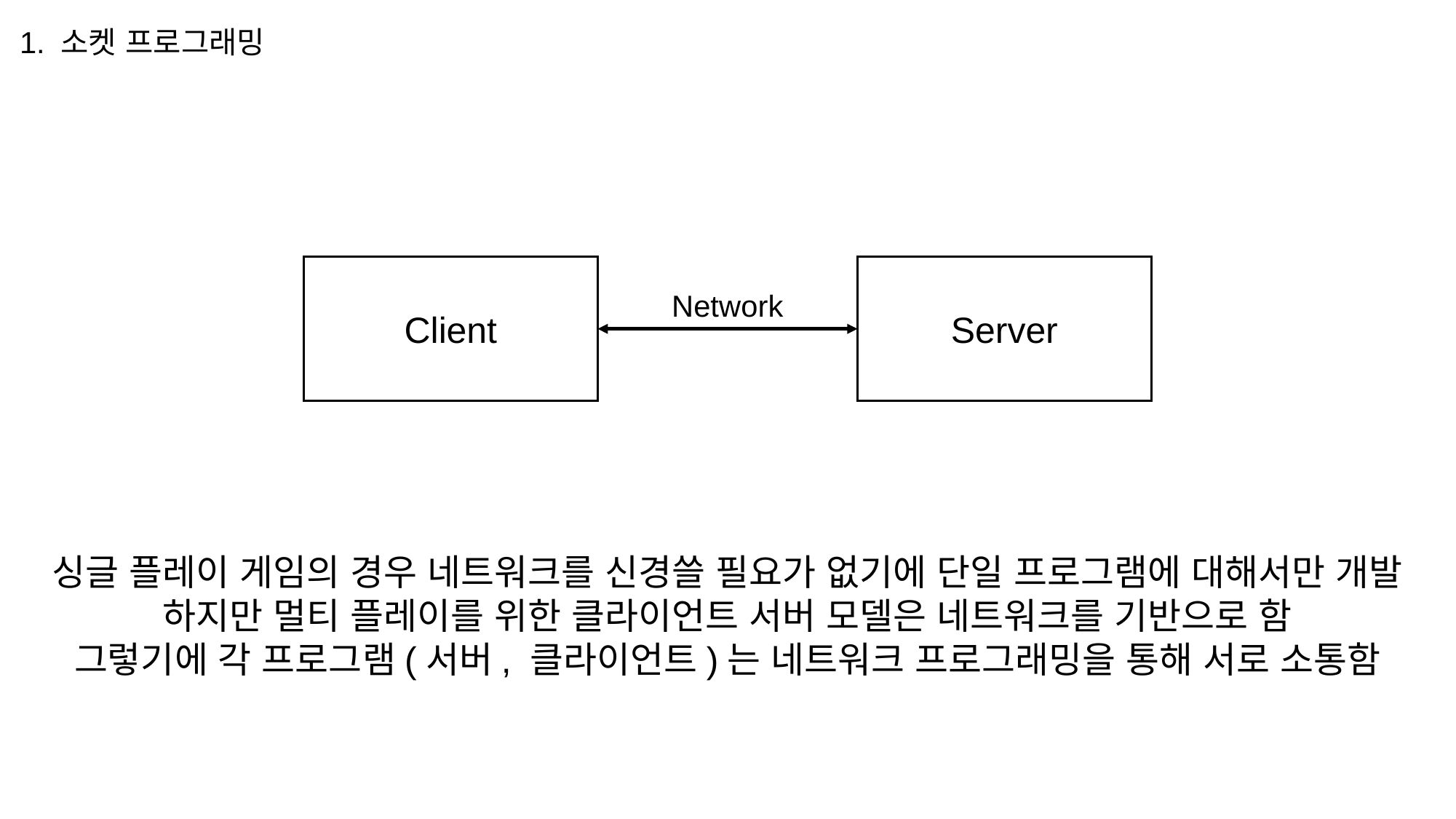

1. 소켓 프로그래밍
Client
Server
Network
싱글 플레이 게임의 경우 네트워크를 신경쓸 필요가 없기에 단일 프로그램에 대해서만 개발
하지만 멀티 플레이를 위한 클라이언트 서버 모델은 네트워크를 기반으로 함
그렇기에 각 프로그램(서버, 클라이언트)는 네트워크 프로그래밍을 통해 서로 소통함